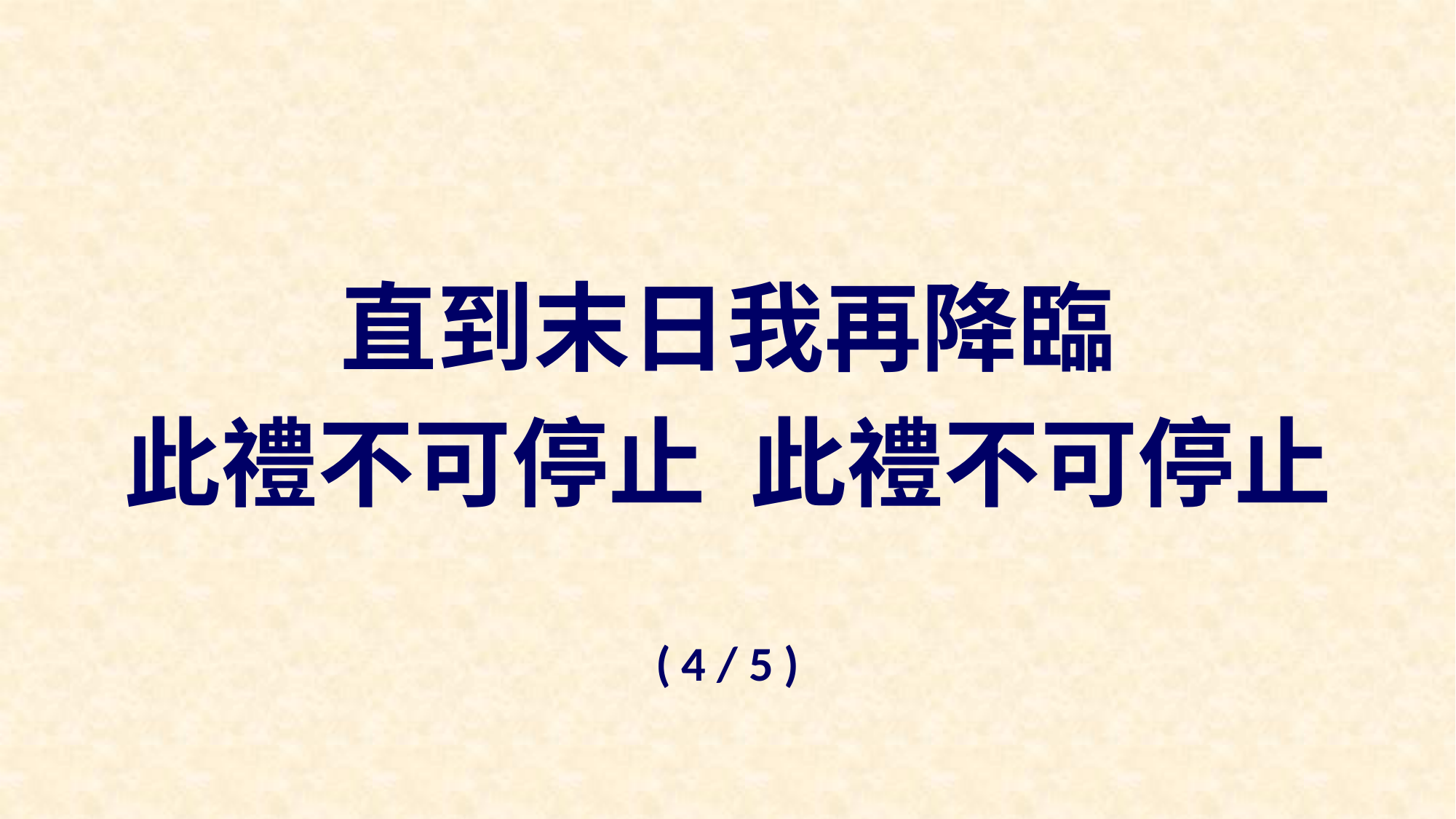

直到末日我再降臨
此禮不可停止  此禮不可停止
( 4 / 5 )